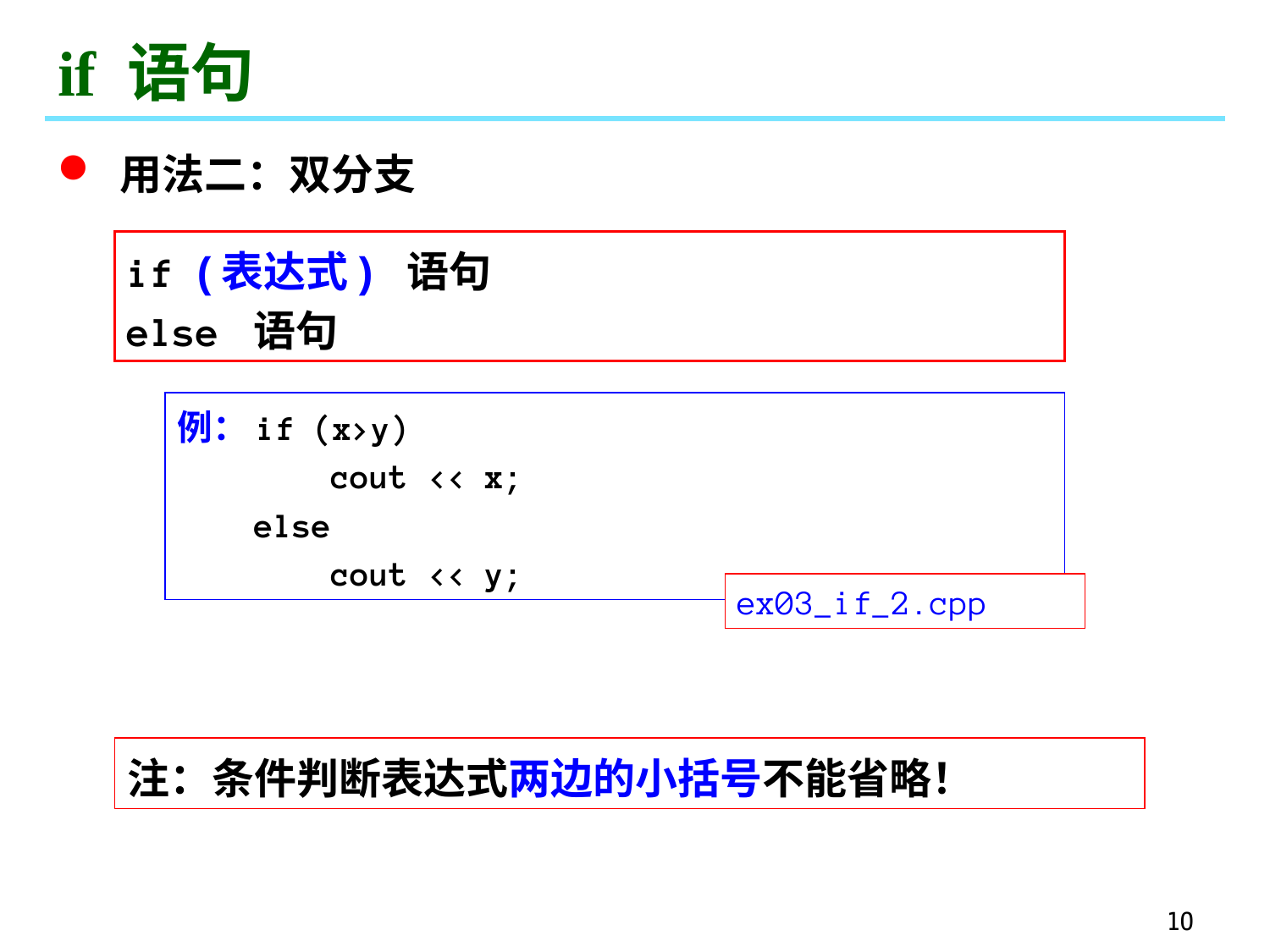

# if 语句
 用法二：双分支
if  (表达式)  语句
else  语句
例：if (x>y)
        cout << x;
    else
        cout << y;
ex03_if_2.cpp
注：条件判断表达式两边的小括号不能省略！
10